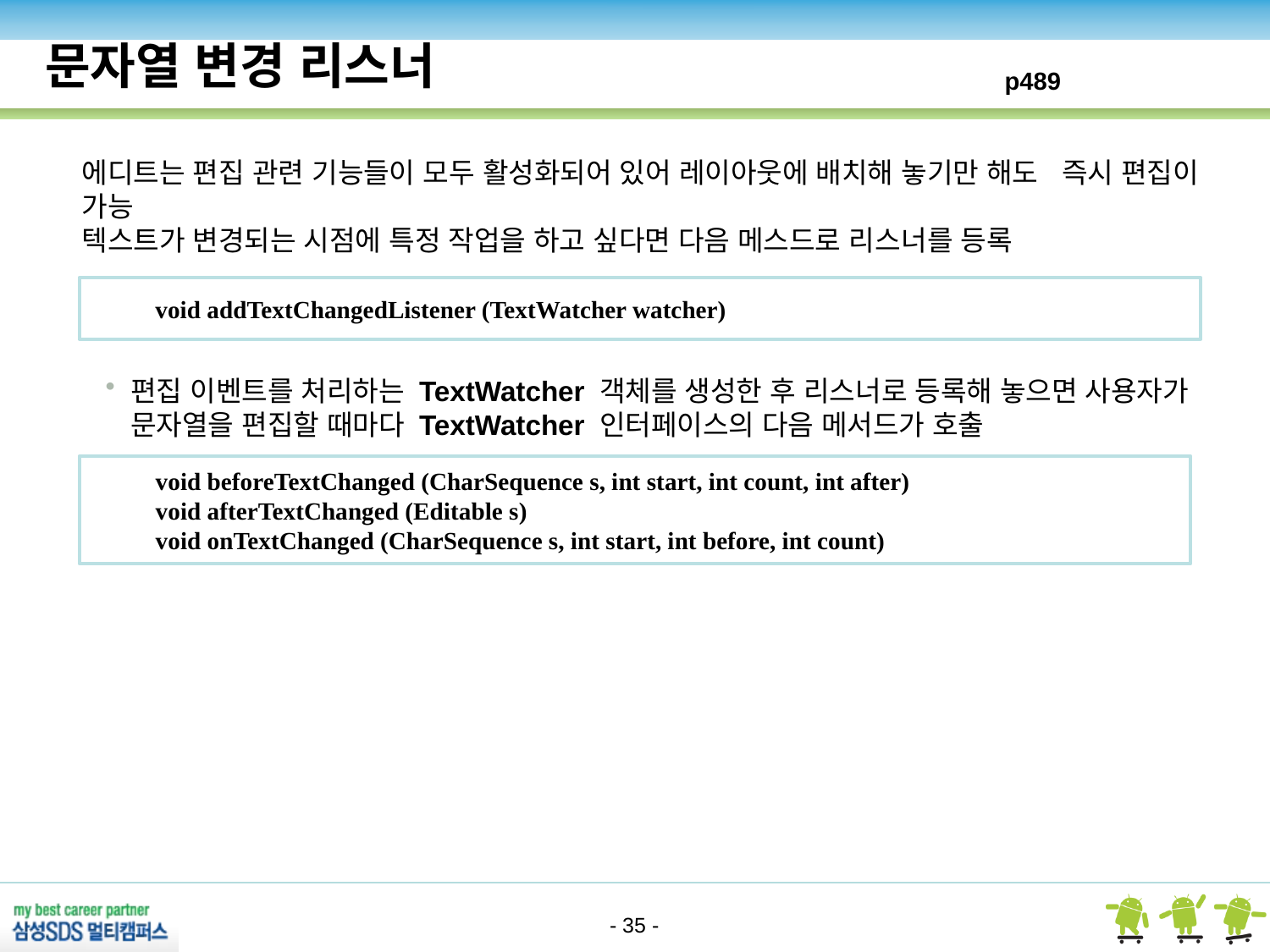

문자열 변경 리스너
p489
에디트는 편집 관련 기능들이 모두 활성화되어 있어 레이아웃에 배치해 놓기만 해도   즉시 편집이 가능
텍스트가 변경되는 시점에 특정 작업을 하고 싶다면 다음 메스드로 리스너를 등록
void addTextChangedListener (TextWatcher watcher)
편집 이벤트를 처리하는 TextWatcher 객체를 생성한 후 리스너로 등록해 놓으면 사용자가 문자열을 편집할 때마다 TextWatcher 인터페이스의 다음 메서드가 호출
void beforeTextChanged (CharSequence s, int start, int count, int after)
void afterTextChanged (Editable s)
void onTextChanged (CharSequence s, int start, int before, int count)
- 35 -